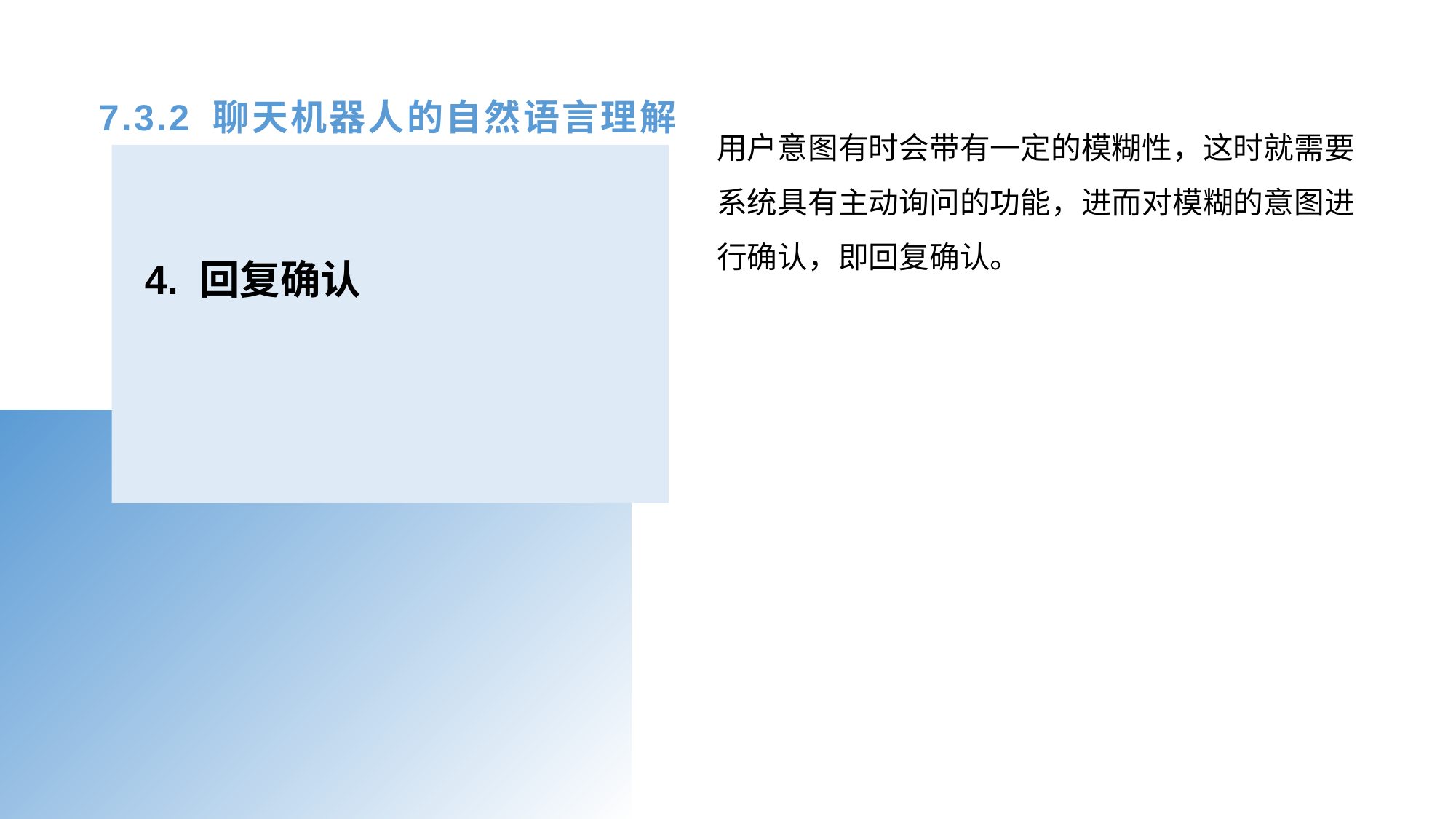

7.3.2 聊天机器人的自然语言理解
用户意图有时会带有一定的模糊性，这时就需要系统具有主动询问的功能，进而对模糊的意图进行确认，即回复确认。

4. 回复确认